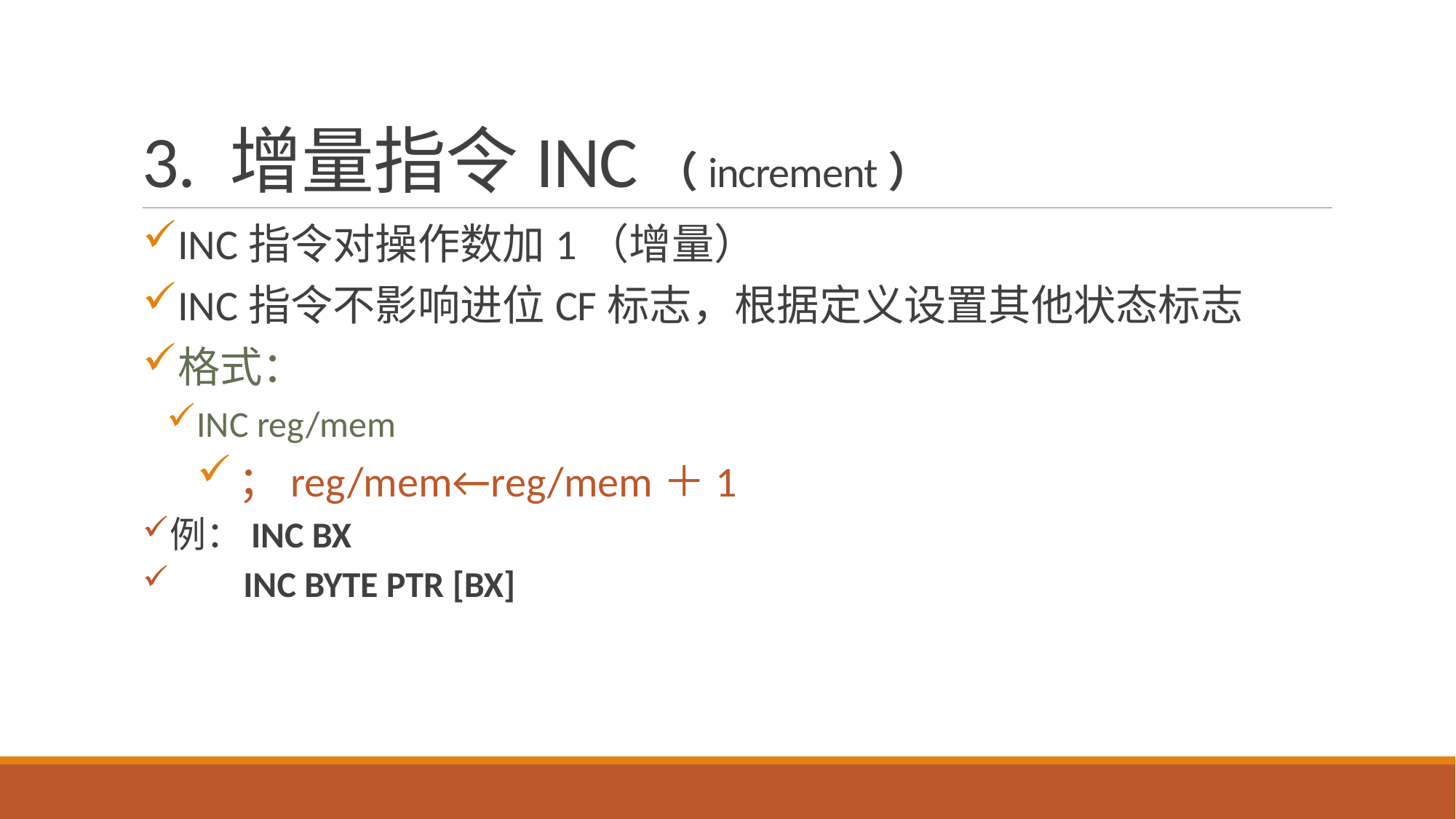

# 3. 增量指令INC（increment）
INC指令对操作数加1（增量）
INC指令不影响进位CF标志，根据定义设置其他状态标志
格式：
INC reg/mem
；reg/mem←reg/mem＋1
例：INC BX
         INC BYTE PTR [BX]